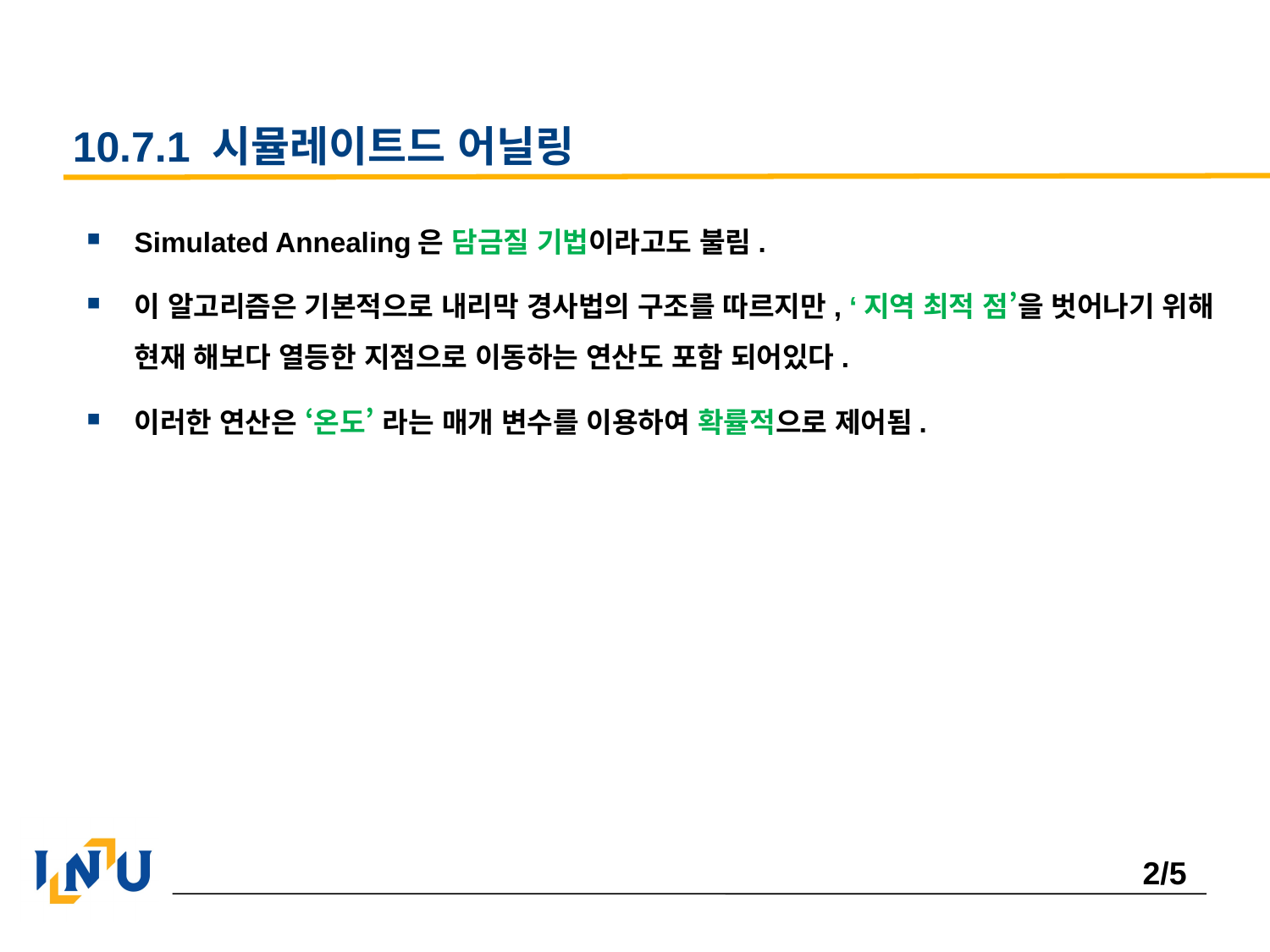

# 10.7.1 시뮬레이트드 어닐링
Simulated Annealing은 담금질 기법이라고도 불림.
이 알고리즘은 기본적으로 내리막 경사법의 구조를 따르지만, ‘지역 최적 점’을 벗어나기 위해 현재 해보다 열등한 지점으로 이동하는 연산도 포함 되어있다.
이러한 연산은 ‘온도’ 라는 매개 변수를 이용하여 확률적으로 제어됨.